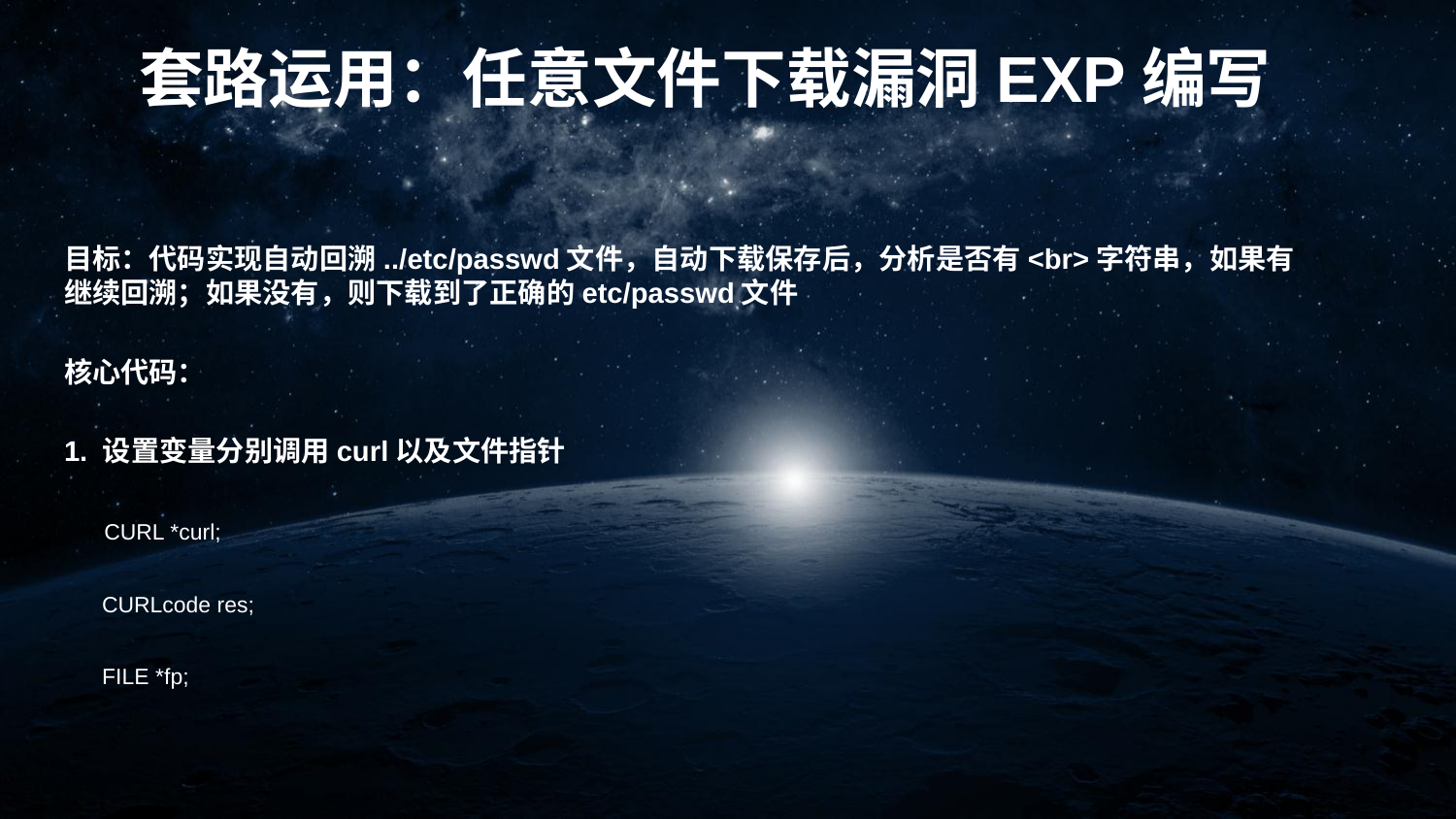

套路运用：任意文件下载漏洞EXP编写

目标：代码实现自动回溯../etc/passwd文件，自动下载保存后，分析是否有<br>字符串，如果有继续回溯；如果没有，则下载到了正确的etc/passwd文件
核心代码：
1. 设置变量分别调用curl以及文件指针
     CURL *curl;
      CURLcode res;
      FILE *fp;